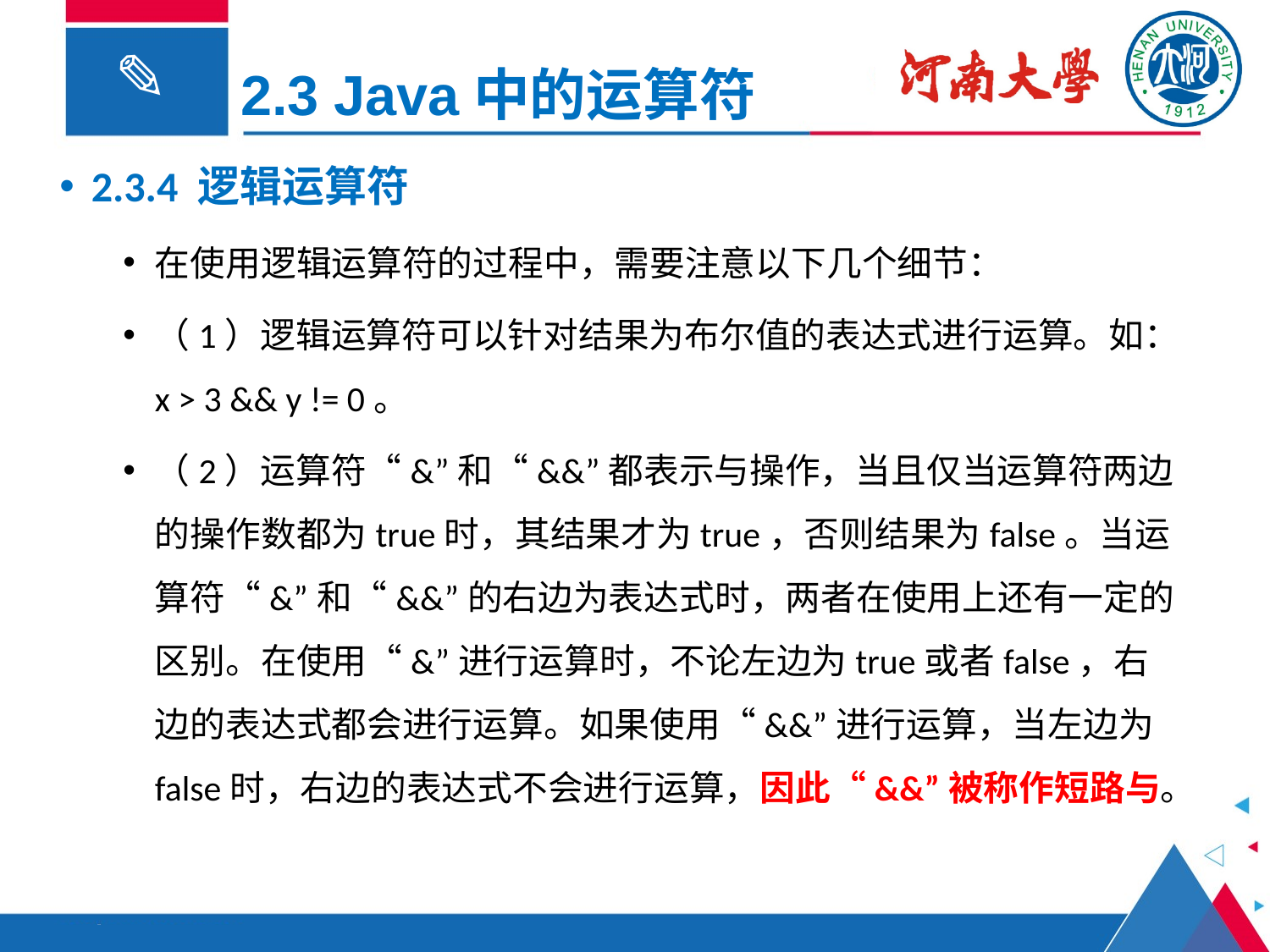

2.3 Java中的运算符
2.3.4 逻辑运算符
在使用逻辑运算符的过程中，需要注意以下几个细节：
（1）逻辑运算符可以针对结果为布尔值的表达式进行运算。如：x > 3 && y != 0。
（2）运算符“&”和“&&”都表示与操作，当且仅当运算符两边的操作数都为true时，其结果才为true，否则结果为false。当运算符“&”和“&&”的右边为表达式时，两者在使用上还有一定的区别。在使用“&”进行运算时，不论左边为true或者false，右边的表达式都会进行运算。如果使用“&&”进行运算，当左边为false时，右边的表达式不会进行运算，因此“&&”被称作短路与。